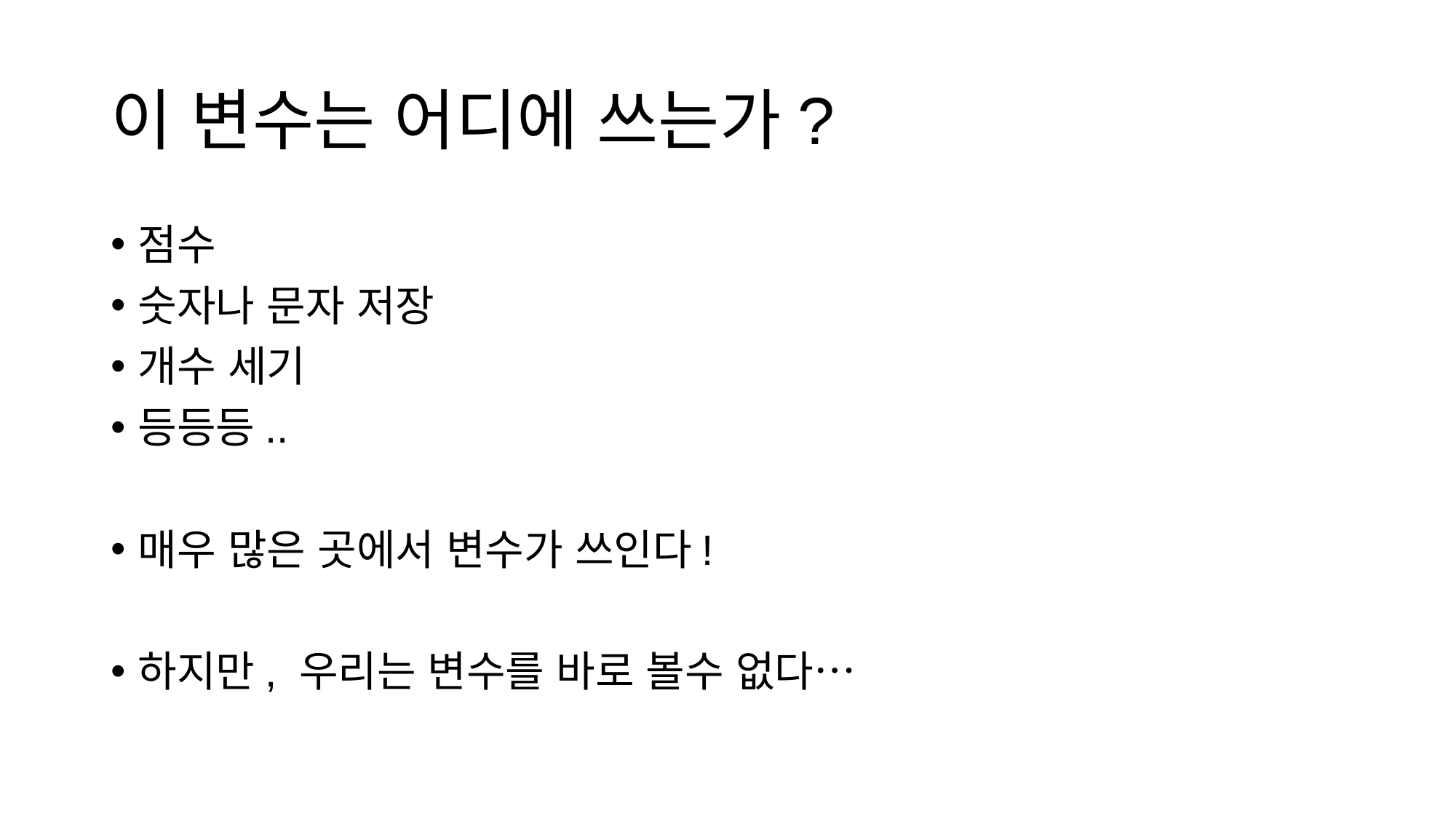

# 이 변수는 어디에 쓰는가?
점수
숫자나 문자 저장
개수 세기
등등등..

매우 많은 곳에서 변수가 쓰인다!

하지만, 우리는 변수를 바로 볼수 없다…